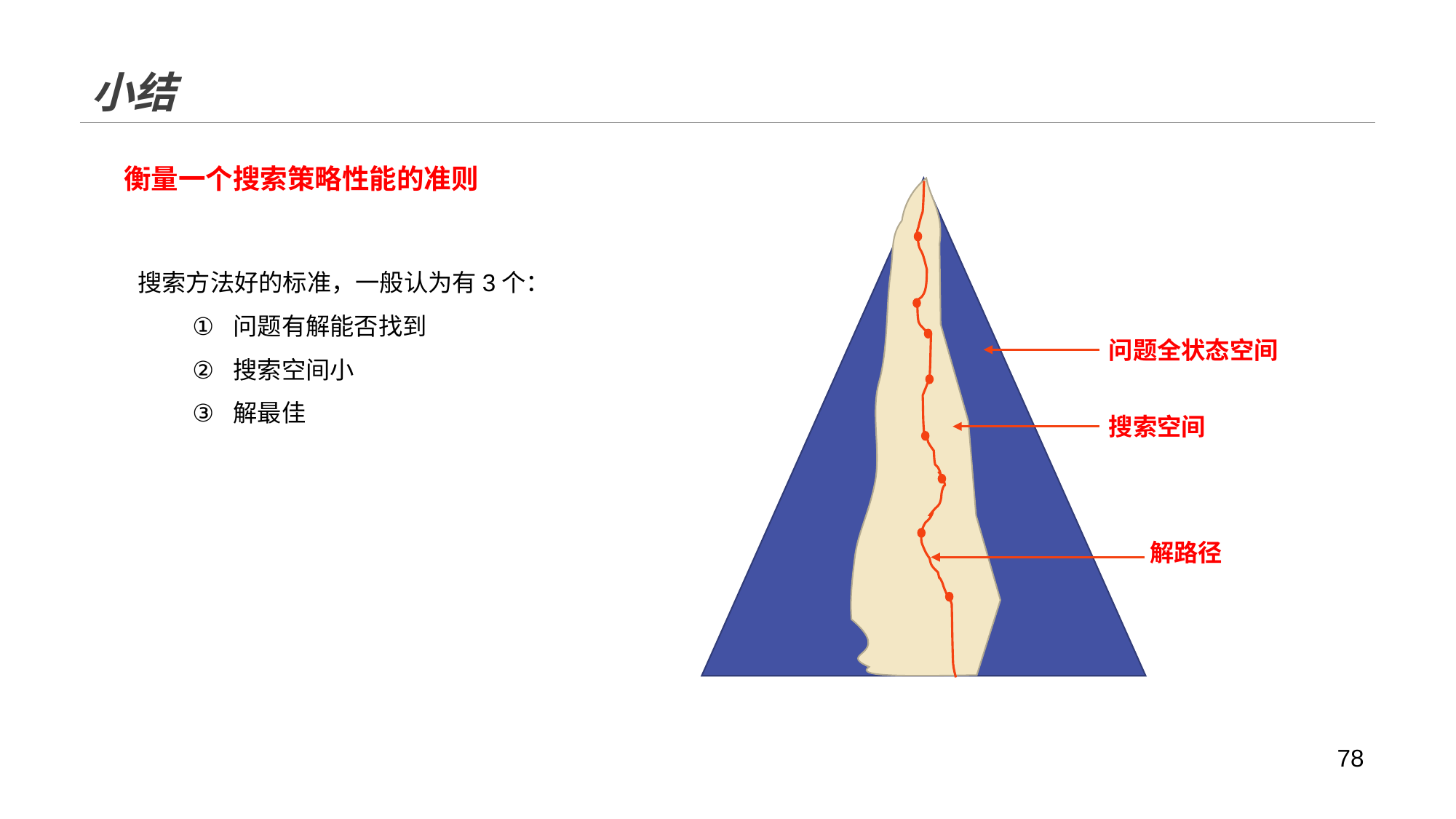

# 小结
衡量一个搜索策略性能的准则

问题全状态空间
搜索空间
解路径
搜索方法好的标准，一般认为有3个：
问题有解能否找到
搜索空间小
解最佳
78